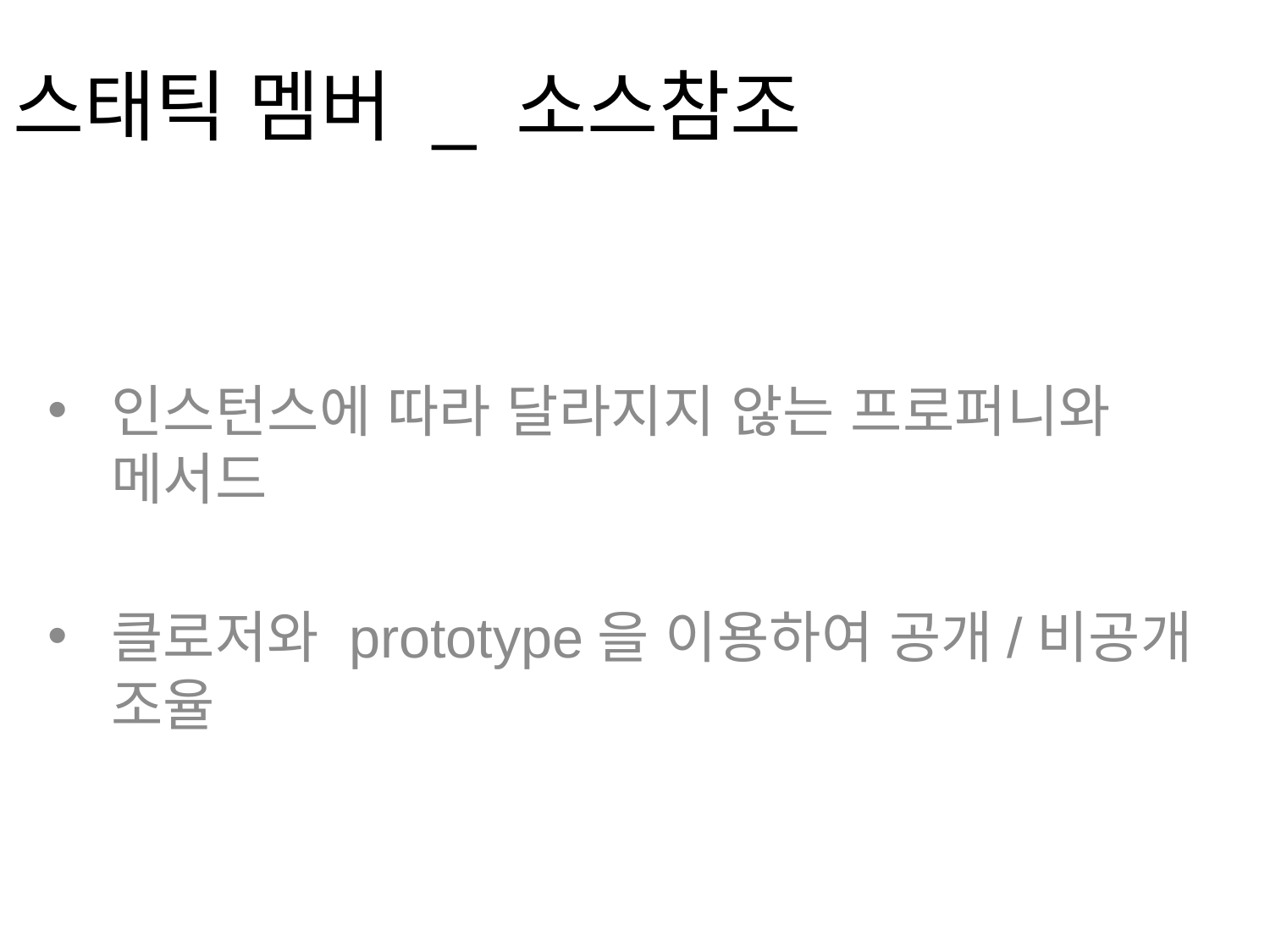

# 스태틱 멤버 _ 소스참조
인스턴스에 따라 달라지지 않는 프로퍼니와 메서드

클로저와 prototype을 이용하여 공개/비공개 조율